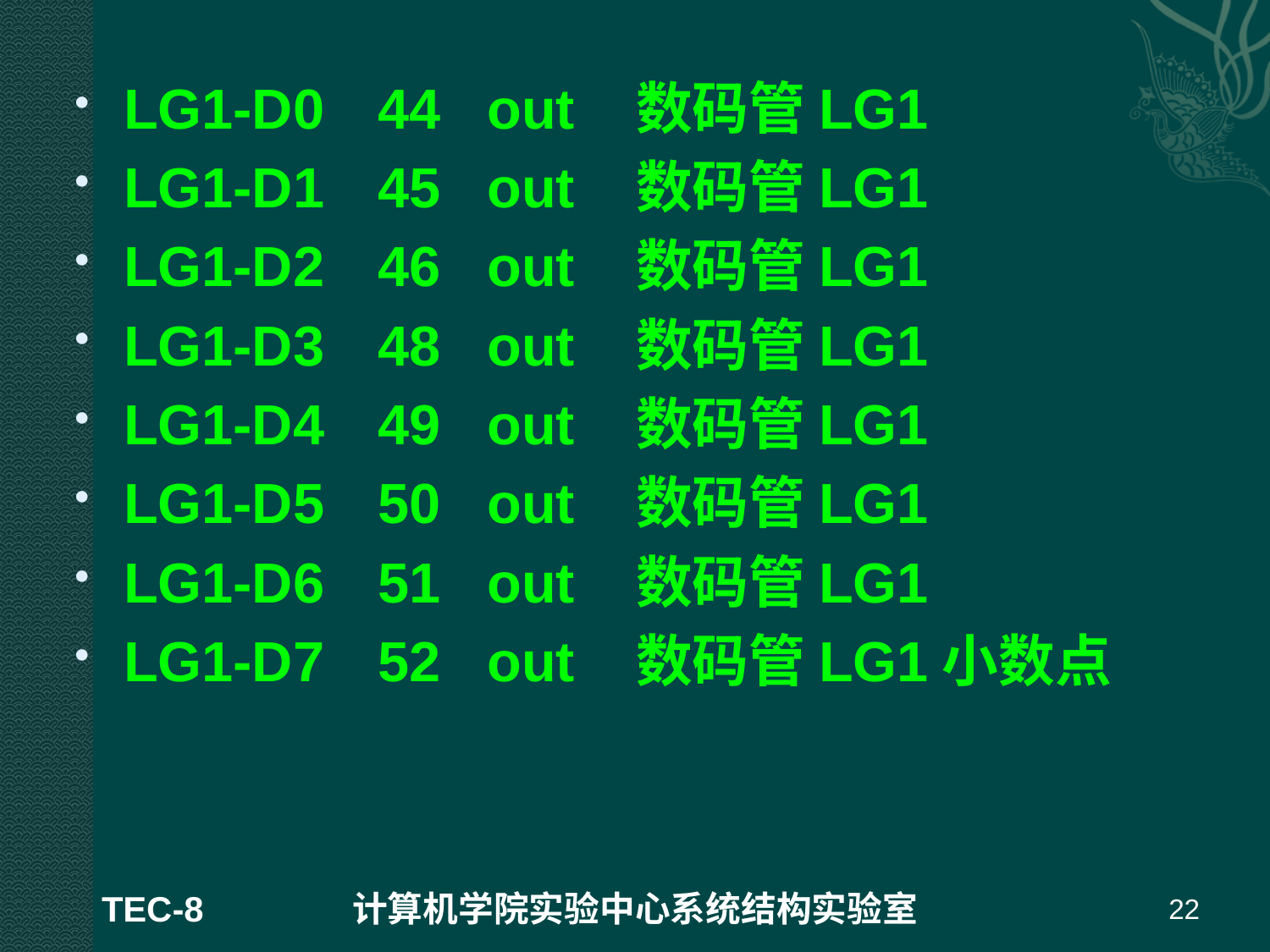

LG1-D0	44   out   数码管LG1
LG1-D1	45   out   数码管LG1
LG1-D2	46   out   数码管LG1
LG1-D3	48   out   数码管LG1
LG1-D4	49   out   数码管LG1
LG1-D5	50   out   数码管LG1
LG1-D6	51   out   数码管LG1
LG1-D7	52   out   数码管LG1小数点
TEC-8
计算机学院实验中心系统结构实验室
22